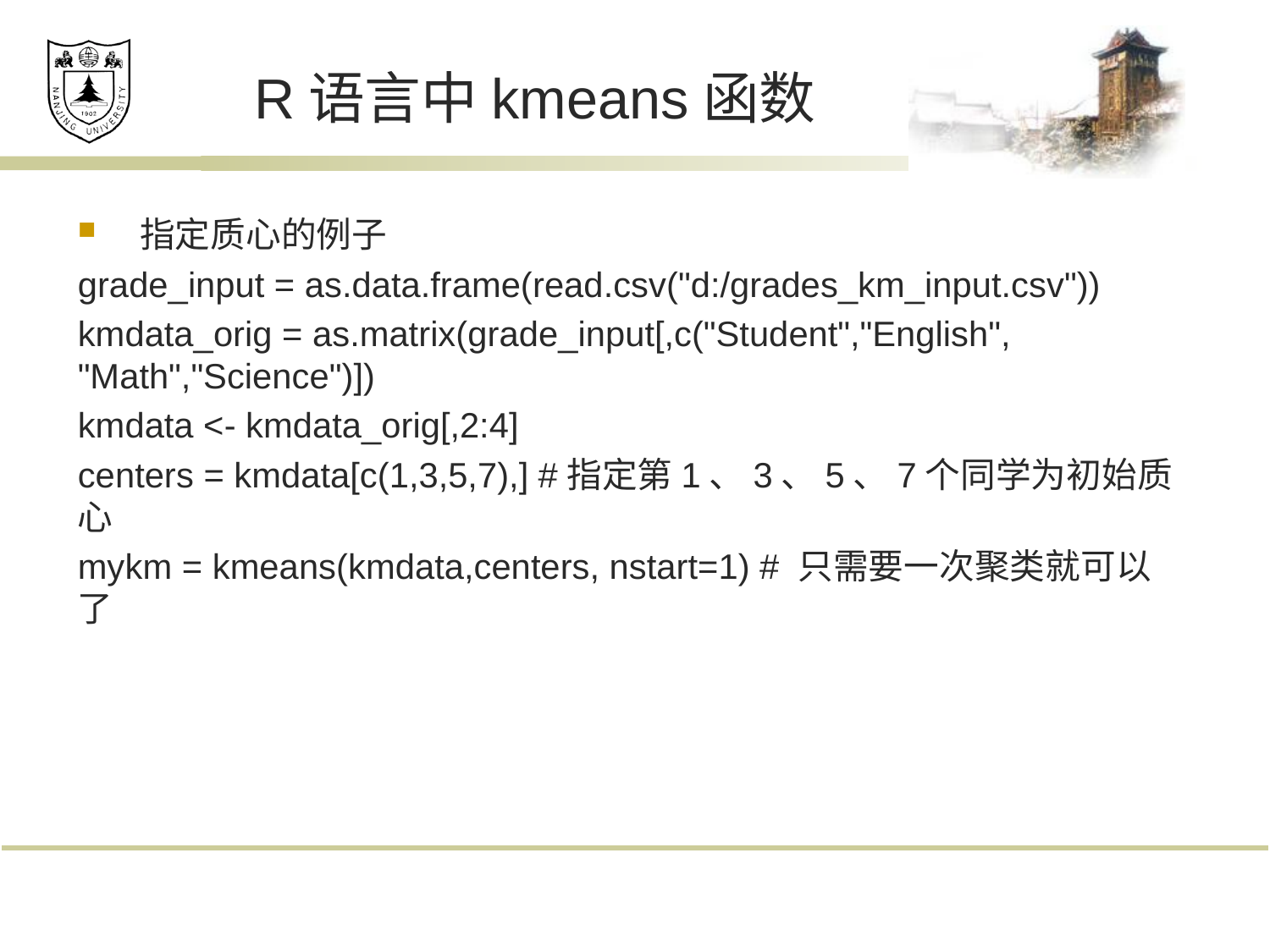

# R语言中kmeans函数
指定质心的例子
grade_input = as.data.frame(read.csv("d:/grades_km_input.csv"))
kmdata_orig = as.matrix(grade_input[,c("Student","English", "Math","Science")])
kmdata <- kmdata_orig[,2:4]
centers = kmdata[c(1,3,5,7),] #指定第1、3、5、7个同学为初始质心
mykm = kmeans(kmdata,centers, nstart=1) # 只需要一次聚类就可以了